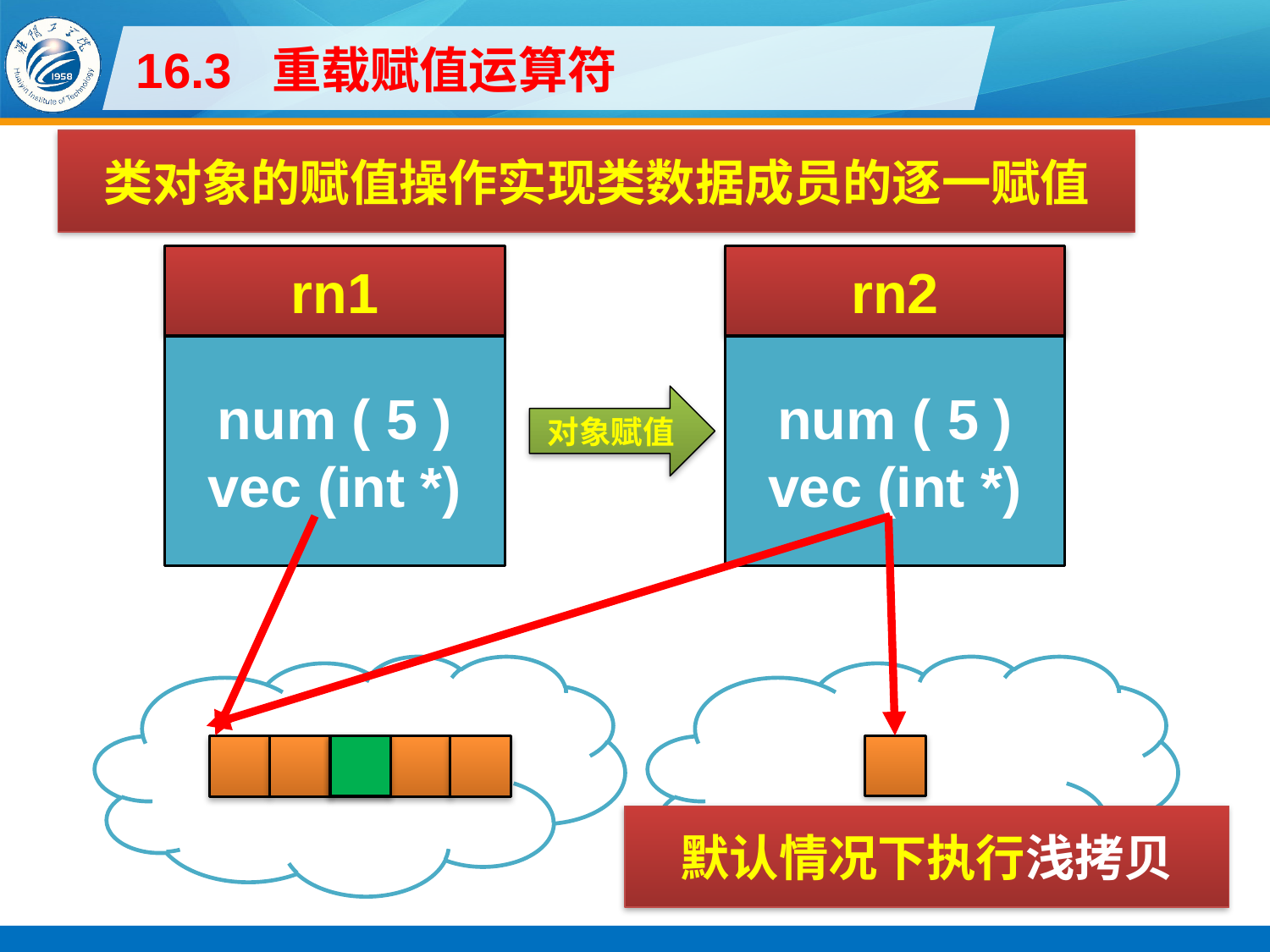

# 16.3  重载赋值运算符
类对象的赋值操作实现类数据成员的逐一赋值
rn1
num ( 5 )
vec (int *)
rn2
num ( 1 )
vec (int *)
5
对象赋值

默认情况下执行浅拷贝